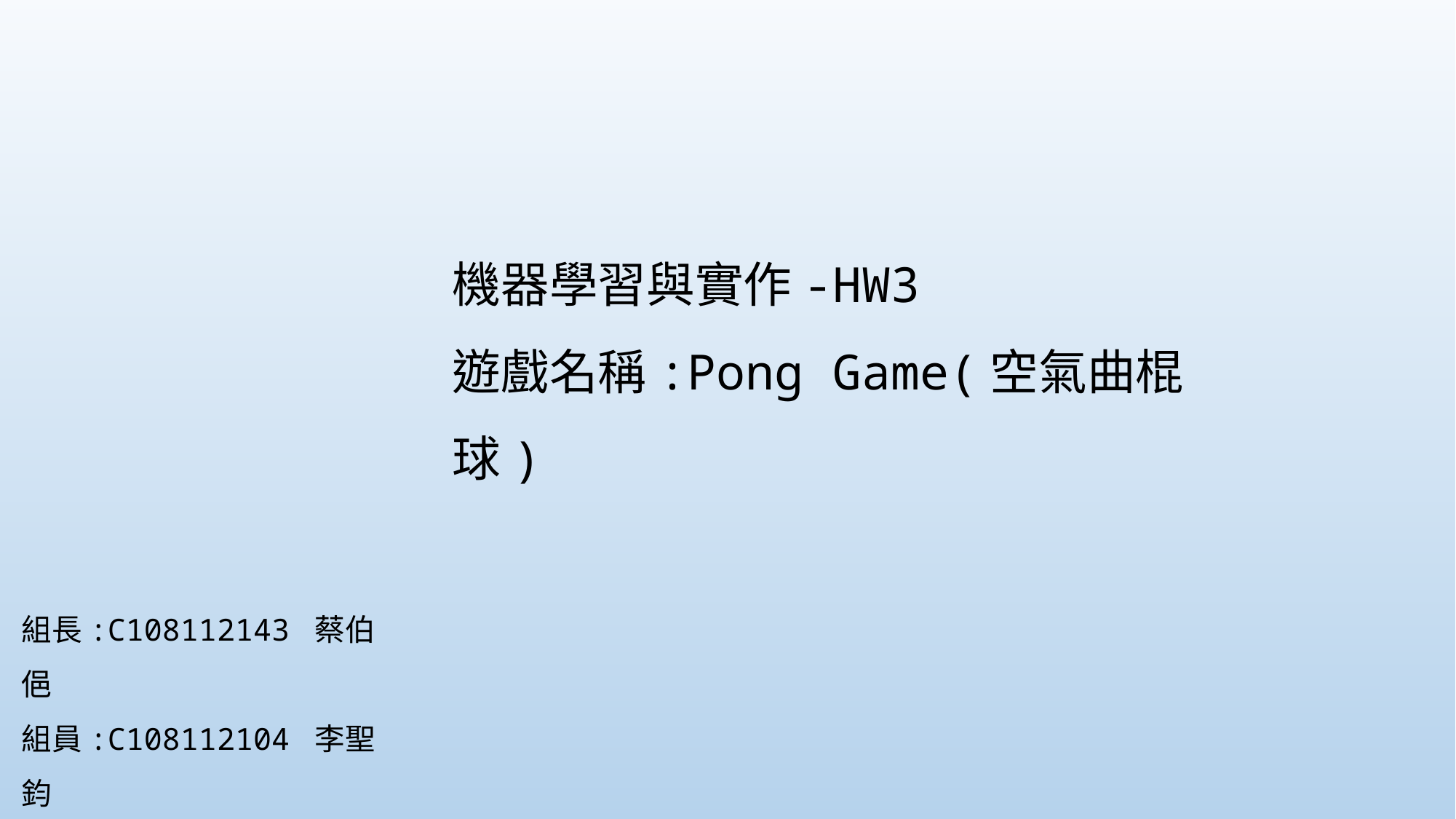

機器學習與實作-HW3
遊戲名稱:Pong Game(空氣曲棍球)
組長:C108112143 蔡伯俋
組員:C108112104 李聖鈞
     C108112124 歐育典
     C108112136 洪正翰